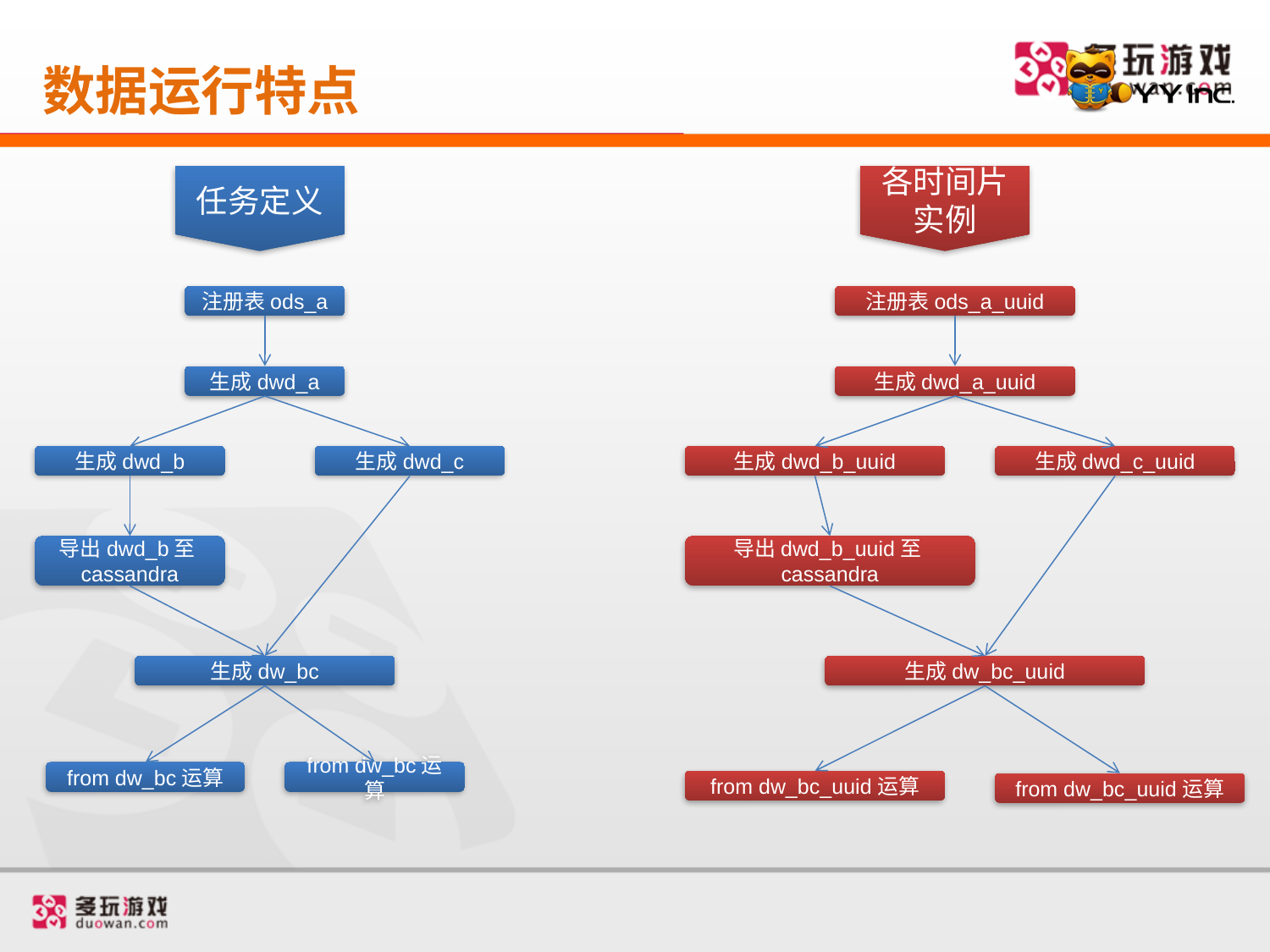

# 数据运行特点
任务定义
各时间片实例
注册表ods_a
注册表ods_a_uuid
生成dwd_a
生成dwd_a_uuid
生成dwd_b
生成dwd_c
生成dwd_b_uuid
生成dwd_c_uuid
导出dwd_b至cassandra
导出dwd_b_uuid至cassandra
生成dw_bc
生成dw_bc_uuid
from dw_bc运算
from dw_bc运算
from dw_bc_uuid运算
from dw_bc_uuid运算